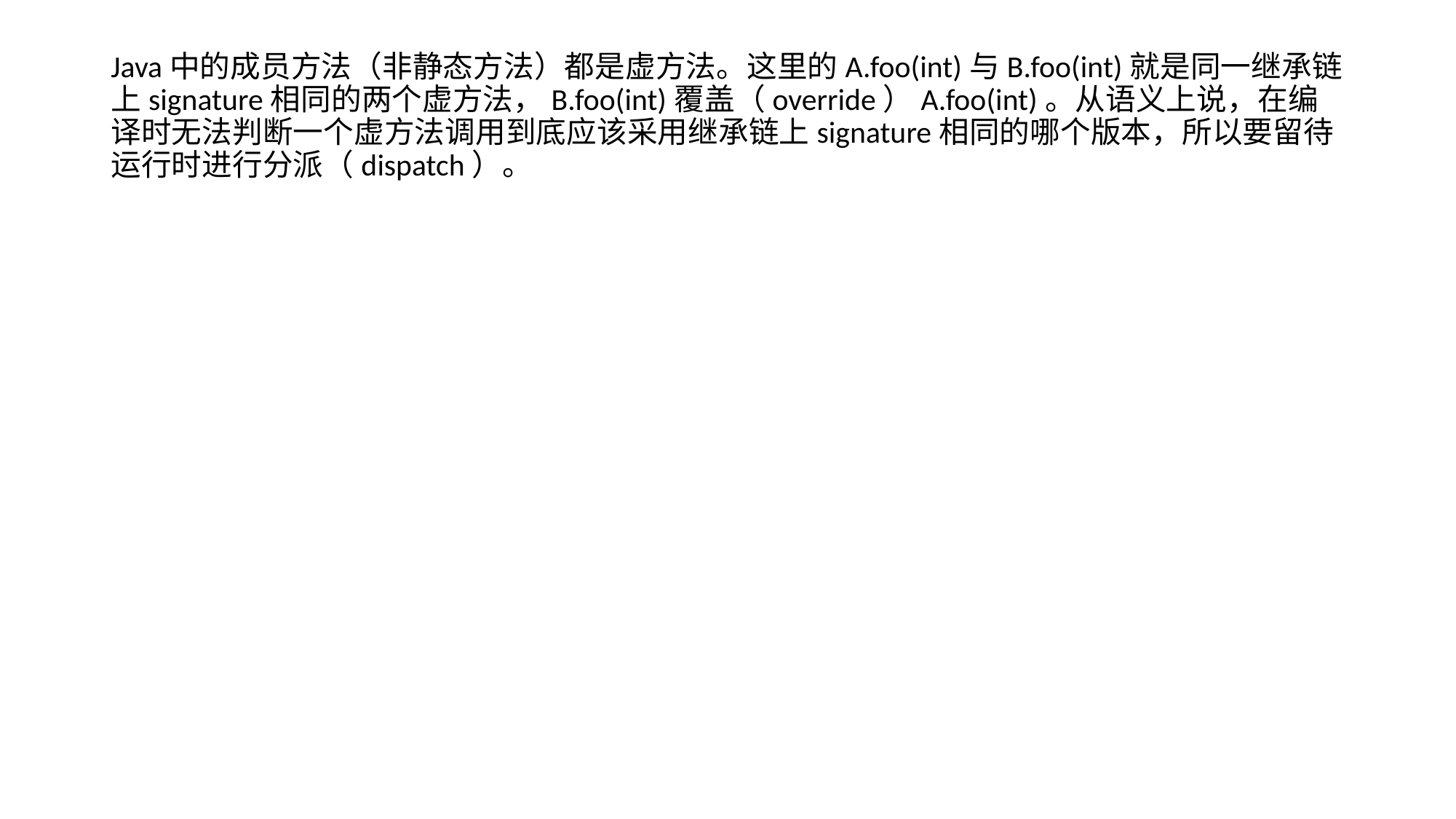

Java中的成员方法（非静态方法）都是虚方法。这里的A.foo(int)与B.foo(int)就是同一继承链上signature相同的两个虚方法，B.foo(int)覆盖（override）A.foo(int)。从语义上说，在编译时无法判断一个虚方法调用到底应该采用继承链上signature相同的哪个版本，所以要留待运行时进行分派（dispatch）。